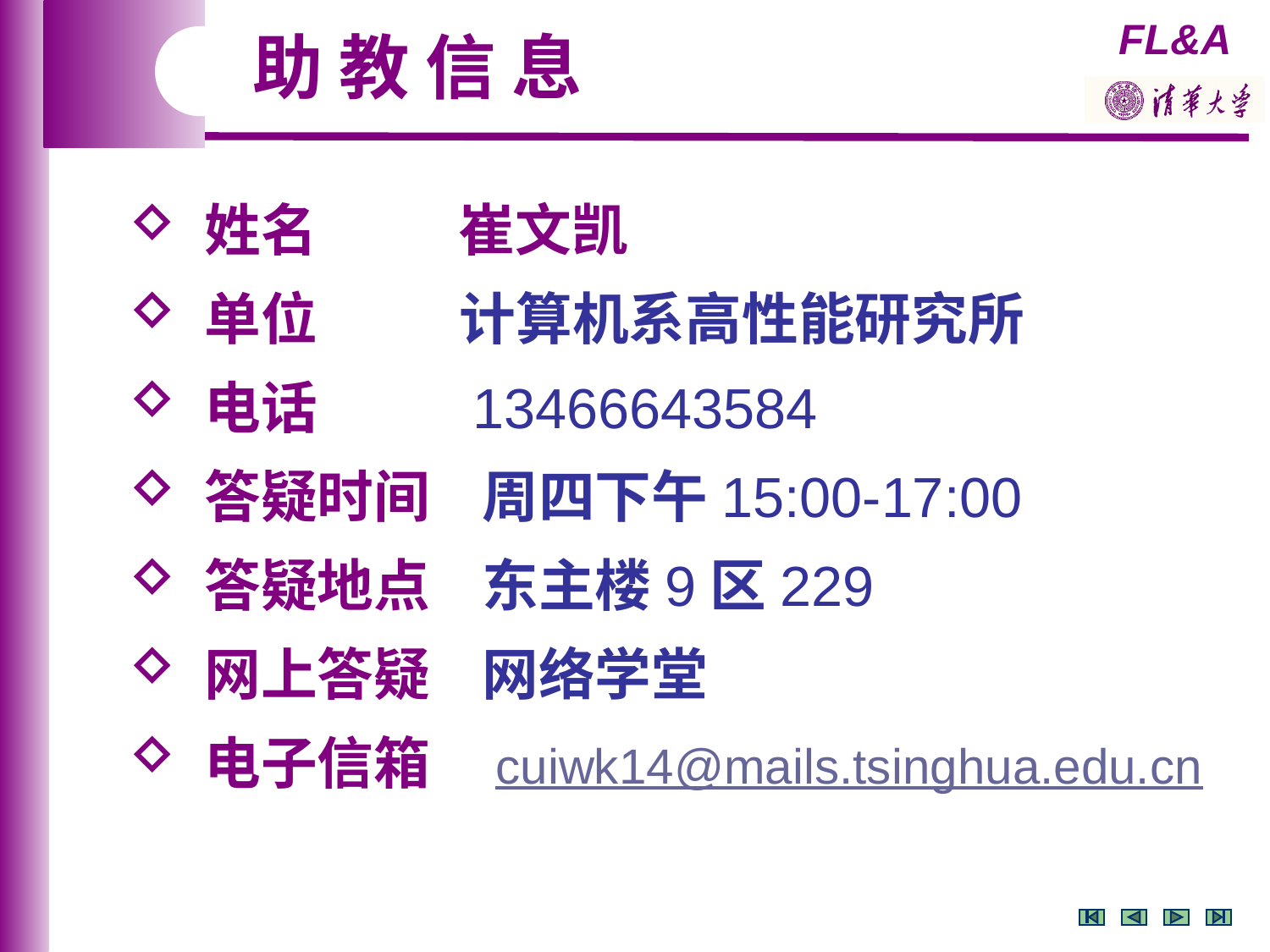

助 教 信 息
 姓名           崔文凯

 单位           计算机系高性能研究所

 电话           13466643584

 答疑时间    周四下午15:00-17:00

 答疑地点    东主楼9区229

 网上答疑    网络学堂

 电子信箱    cuiwk14@mails.tsinghua.edu.cn